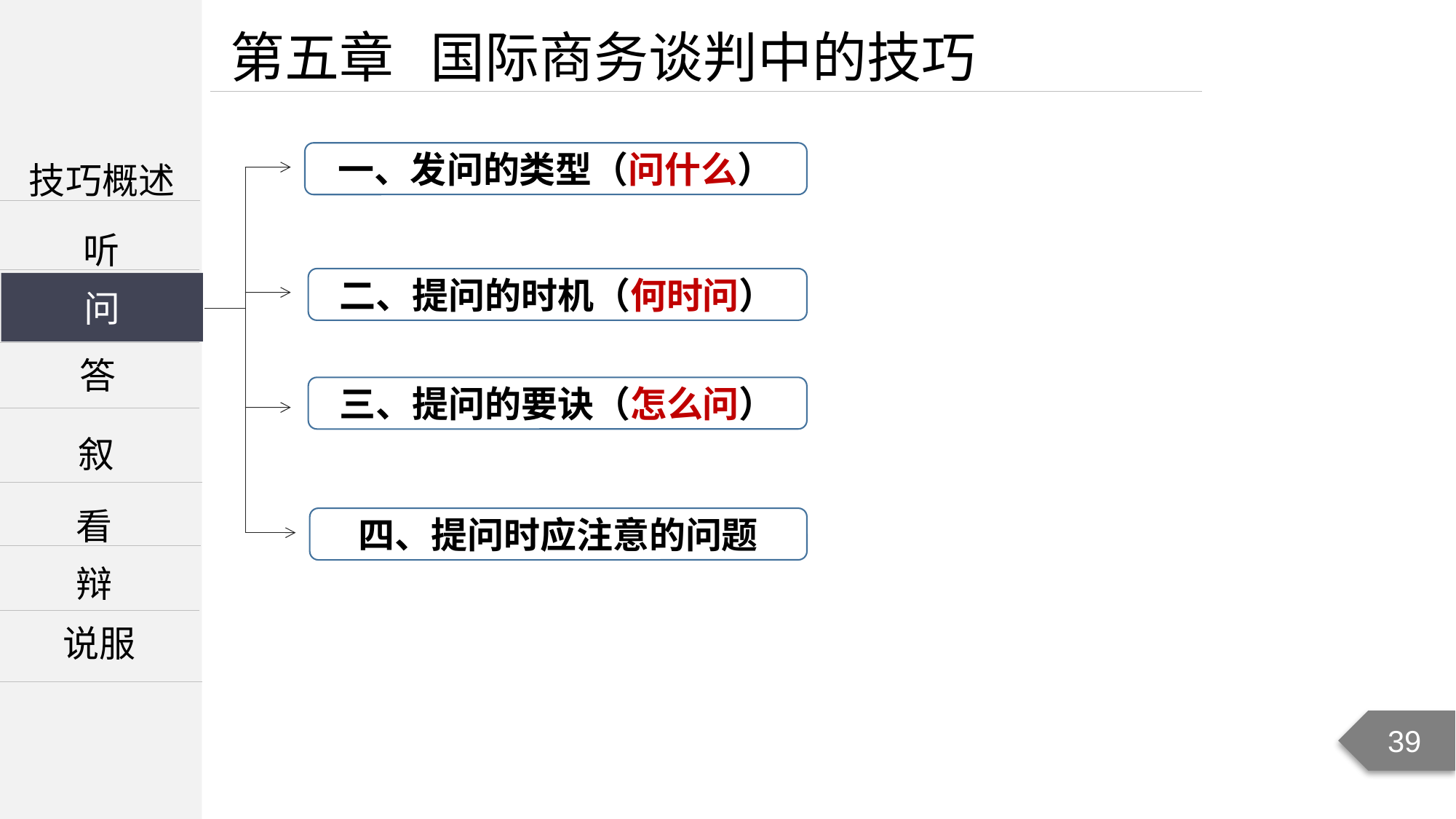

第五章   国际商务谈判中的技巧
技巧概述
一、发问的类型（问什么）
听

二、提问的时机（何时问）
问
问
答
三、提问的要诀（怎么问）
叙
看
四、提问时应注意的问题
辩
说服
39